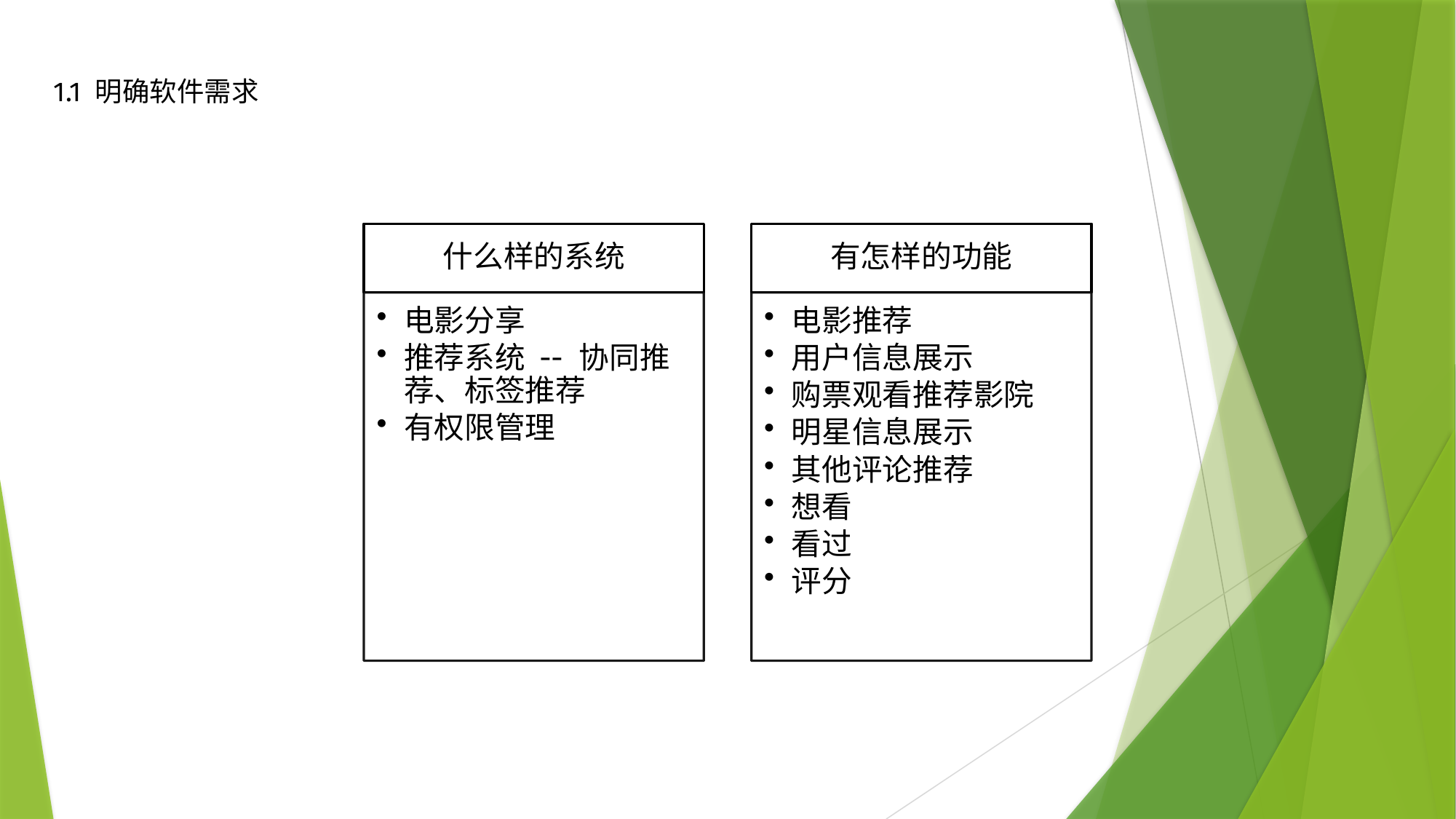

1.1 明确软件需求
什么样的系统
电影分享
推荐系统 -- 协同推荐、标签推荐
有权限管理
有怎样的功能
电影推荐
用户信息展示
购票观看推荐影院
明星信息展示
其他评论推荐
想看
看过
评分